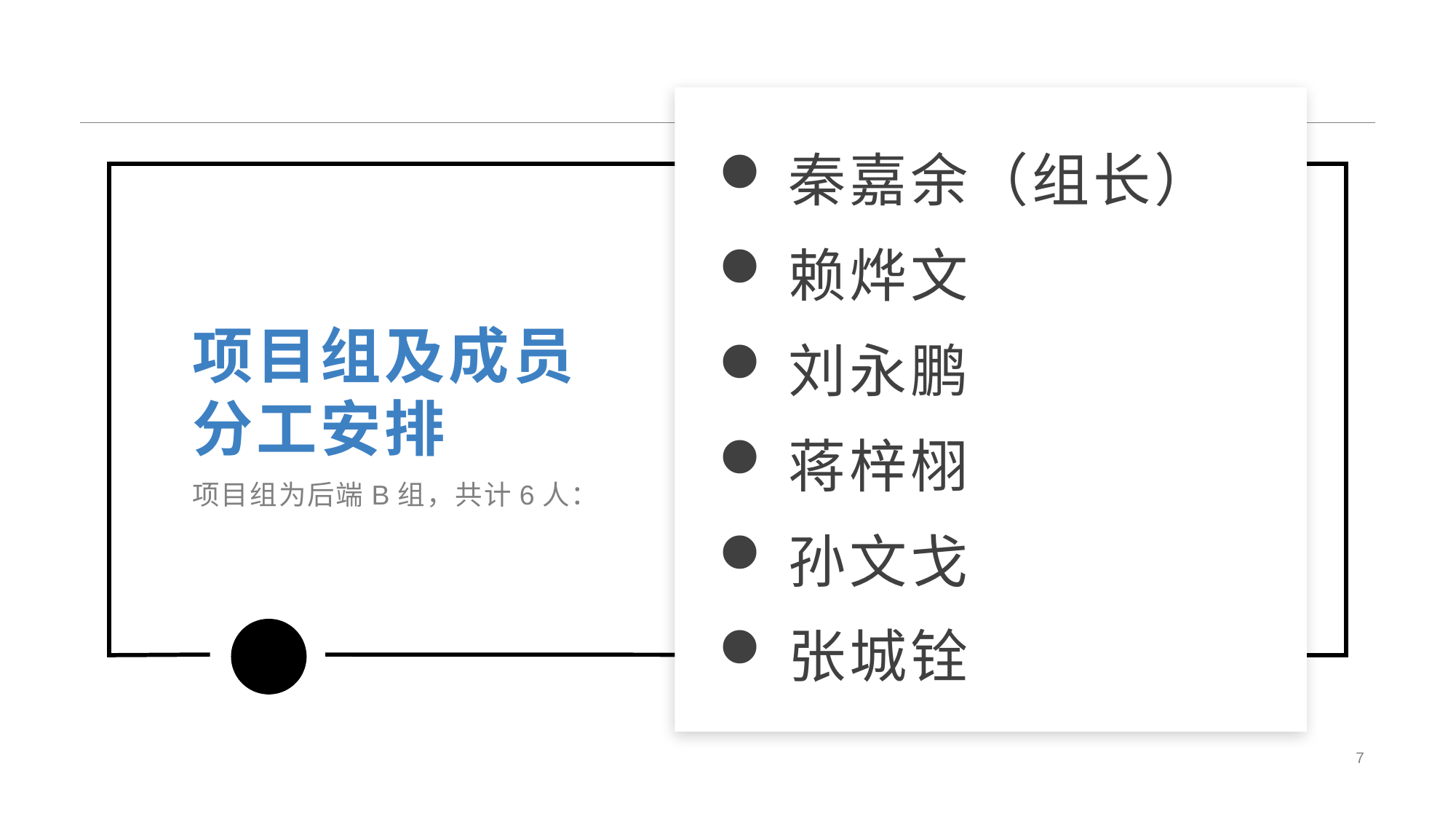

秦嘉余（组长）
赖烨文
刘永鹏
蒋梓栩
孙文戈
张城铨

项目组及成员分工安排
项目组为后端B组，共计6人：

7